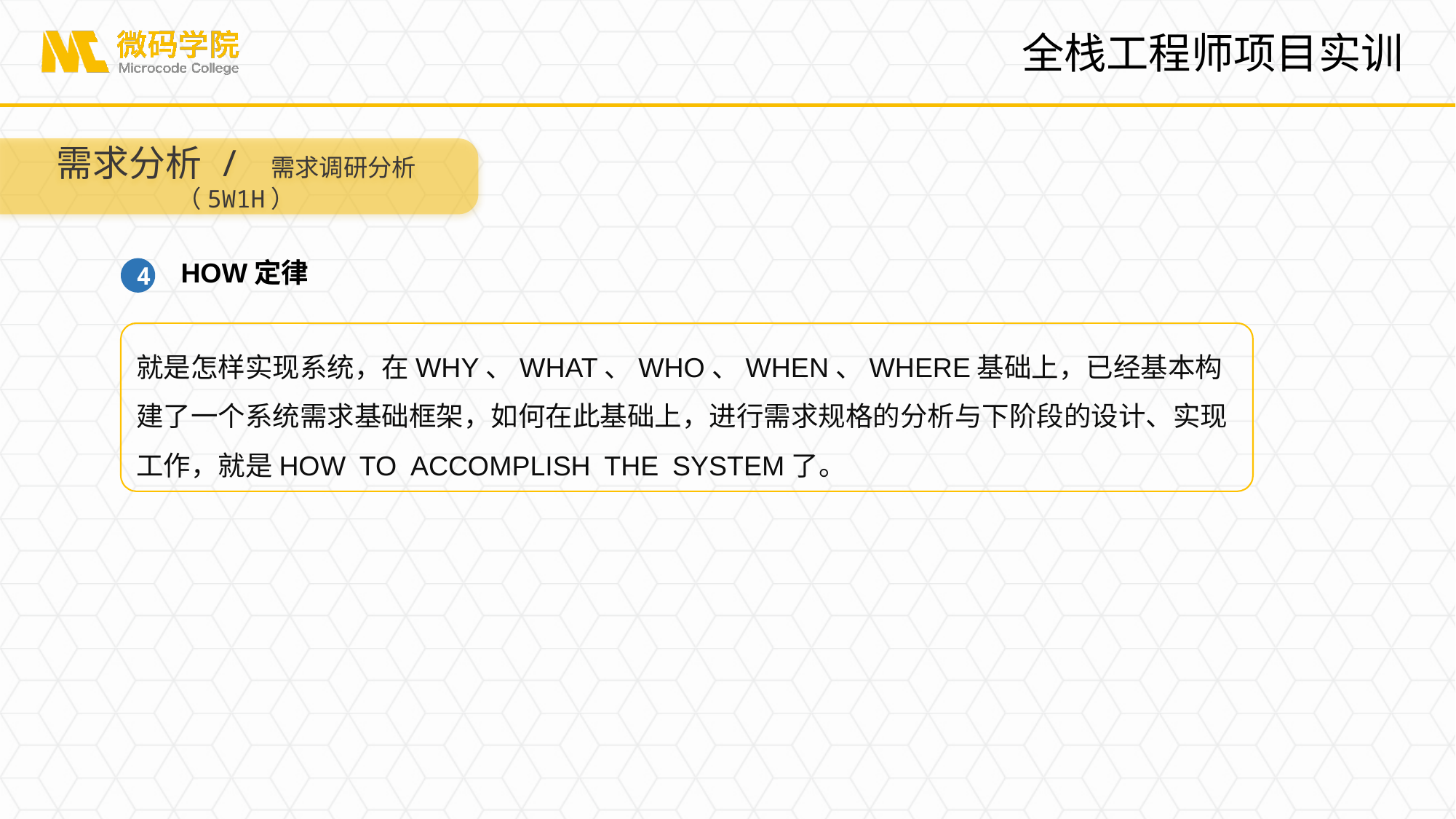

需求分析 / 需求调研分析（5W1H）
HOW定律
4
就是怎样实现系统，在WHY、WHAT、WHO、WHEN、WHERE基础上，已经基本构建了一个系统需求基础框架，如何在此基础上，进行需求规格的分析与下阶段的设计、实现工作，就是HOW TO ACCOMPLISH THE SYSTEM了。